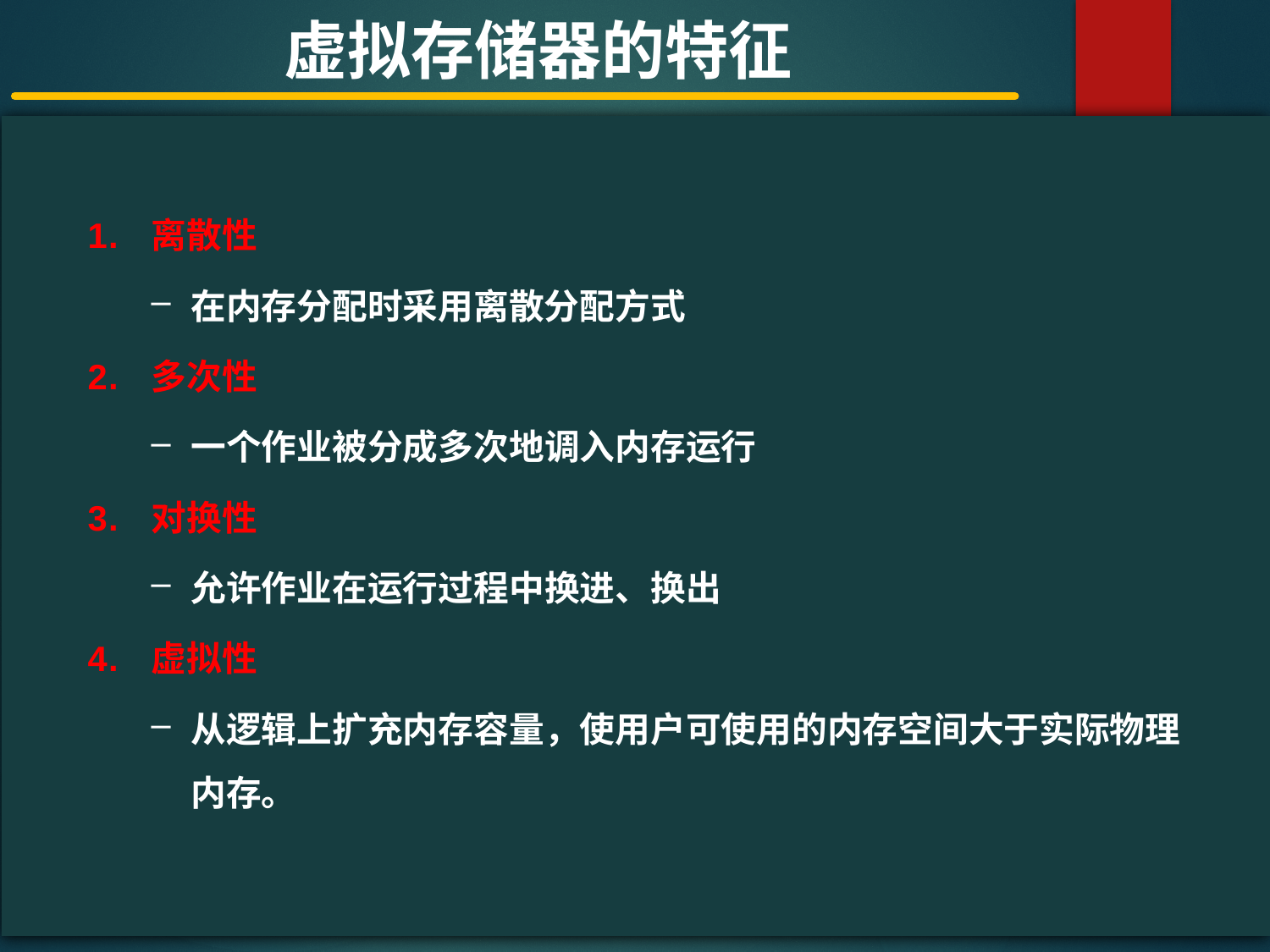

虚拟存储器的特征
#
离散性
在内存分配时采用离散分配方式
多次性
一个作业被分成多次地调入内存运行
对换性
允许作业在运行过程中换进、换出
虚拟性
从逻辑上扩充内存容量，使用户可使用的内存空间大于实际物理内存。